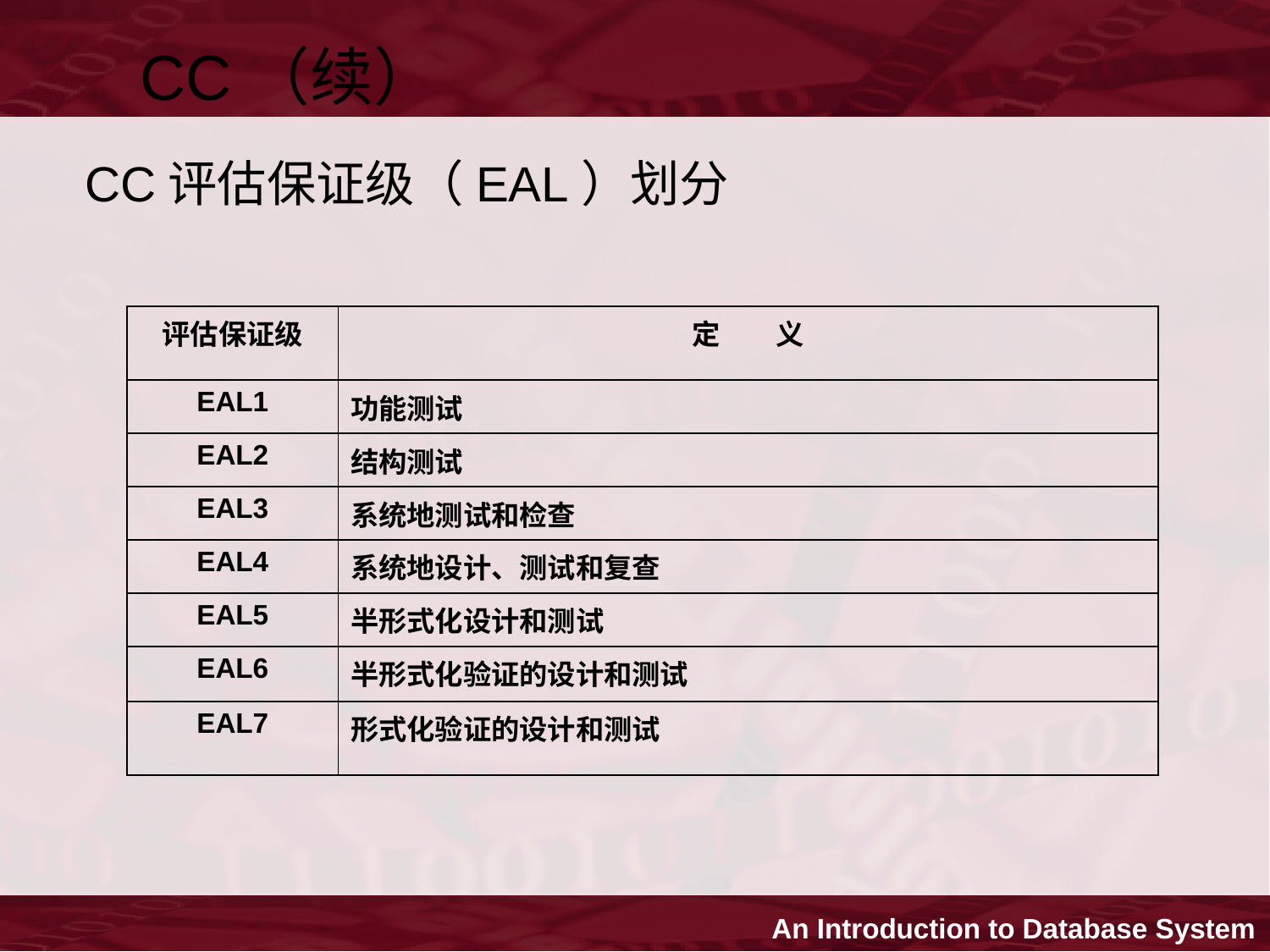

CC（续）
  CC评估保证级（EAL）划分

| 评估保证级 | 定　　义 |
| --- | --- |
| EAL1 | 功能测试 |
| EAL2 | 结构测试 |
| EAL3 | 系统地测试和检查 |
| EAL4 | 系统地设计、测试和复查 |
| EAL5 | 半形式化设计和测试 |
| EAL6 | 半形式化验证的设计和测试 |
| EAL7 | 形式化验证的设计和测试 |